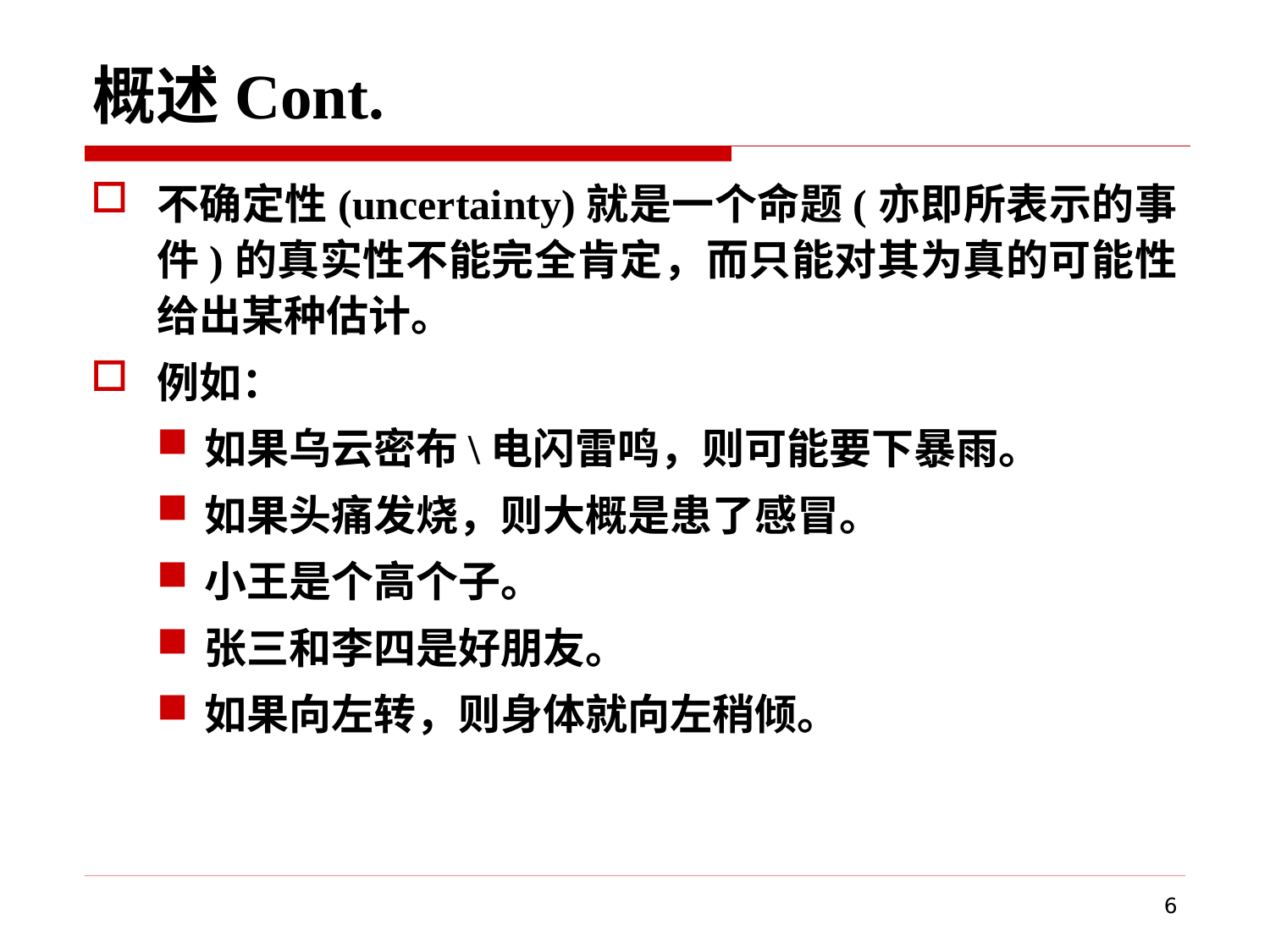

# 概述Cont.
不确定性(uncertainty)就是一个命题(亦即所表示的事件)的真实性不能完全肯定，而只能对其为真的可能性给出某种估计。
例如：
如果乌云密布\电闪雷鸣，则可能要下暴雨。
如果头痛发烧，则大概是患了感冒。
小王是个高个子。
张三和李四是好朋友。
如果向左转，则身体就向左稍倾。

6